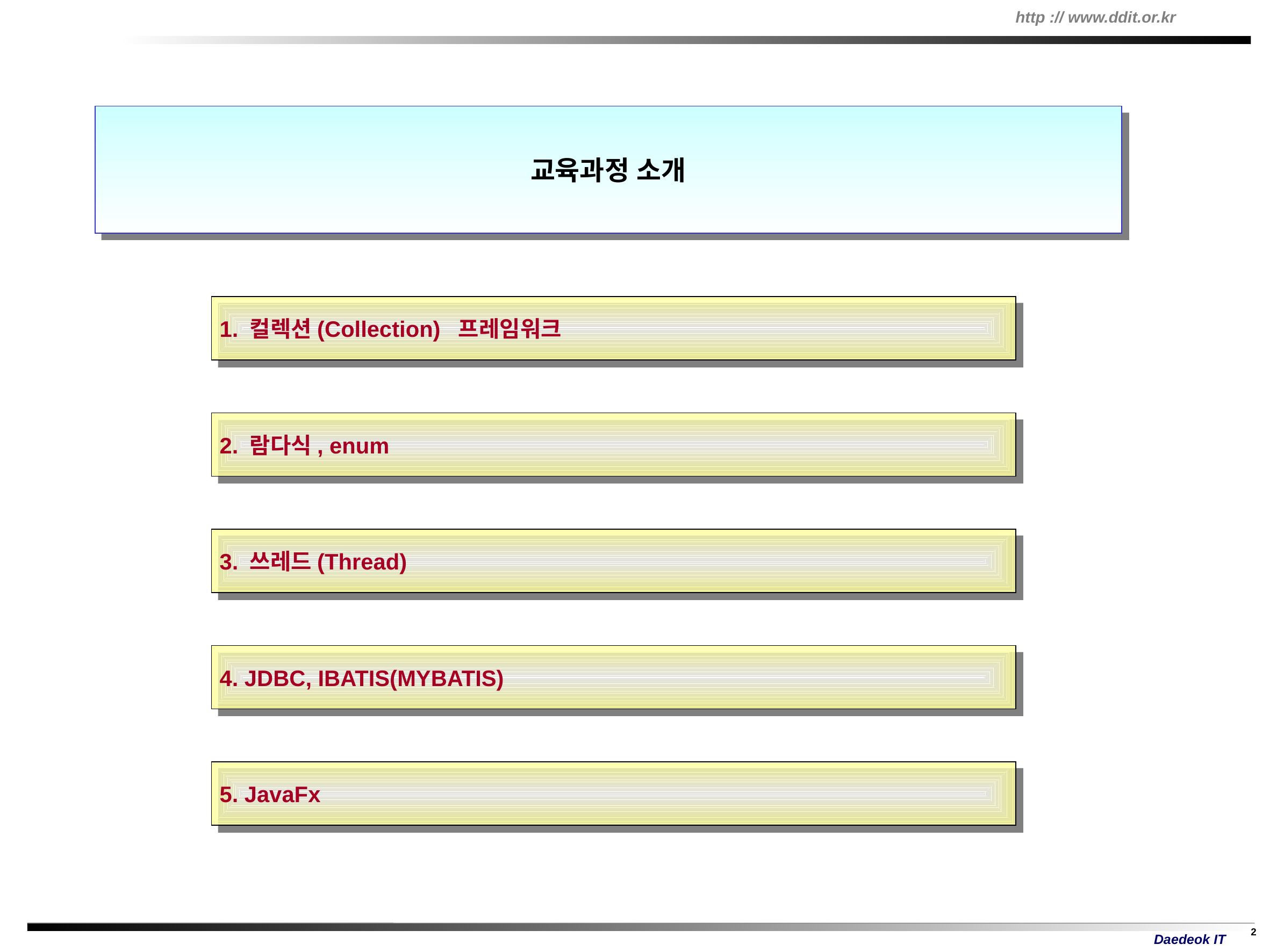

교육과정 소개
1. 컬렉션(Collection)  프레임워크
2. 람다식, enum
3. 쓰레드(Thread)
4. JDBC, IBATIS(MYBATIS)
5. JavaFx